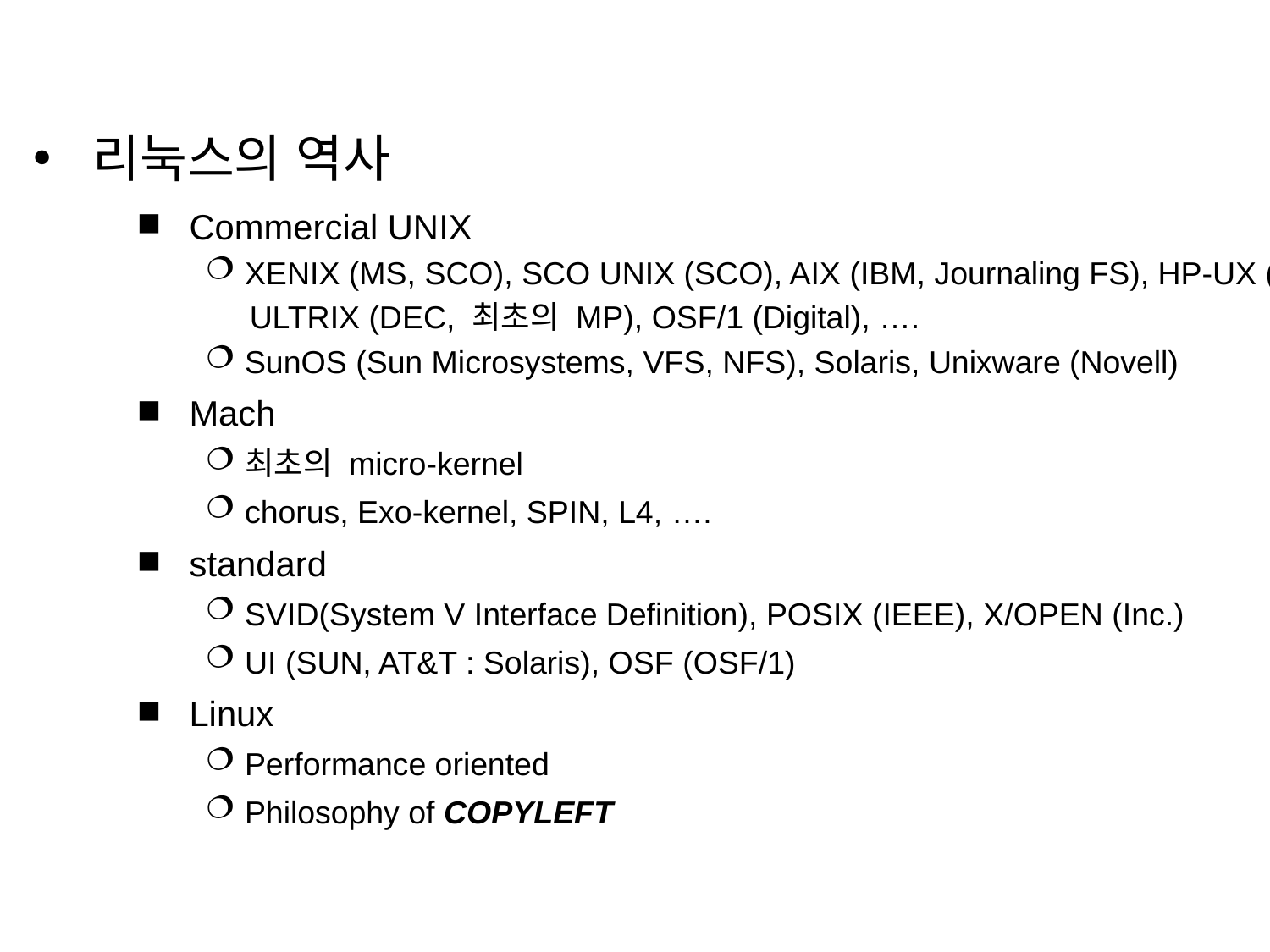

리눅스의 역사
Commercial UNIX
XENIX (MS, SCO), SCO UNIX (SCO), AIX (IBM, Journaling FS), HP-UX (HP),
     ULTRIX (DEC, 최초의 MP), OSF/1 (Digital), ….
SunOS (Sun Microsystems, VFS, NFS), Solaris, Unixware (Novell)
Mach
최초의 micro-kernel
chorus, Exo-kernel, SPIN, L4, ….
standard
SVID(System V Interface Definition), POSIX (IEEE), X/OPEN (Inc.)
UI (SUN, AT&T : Solaris), OSF (OSF/1)
Linux
Performance oriented
Philosophy of COPYLEFT